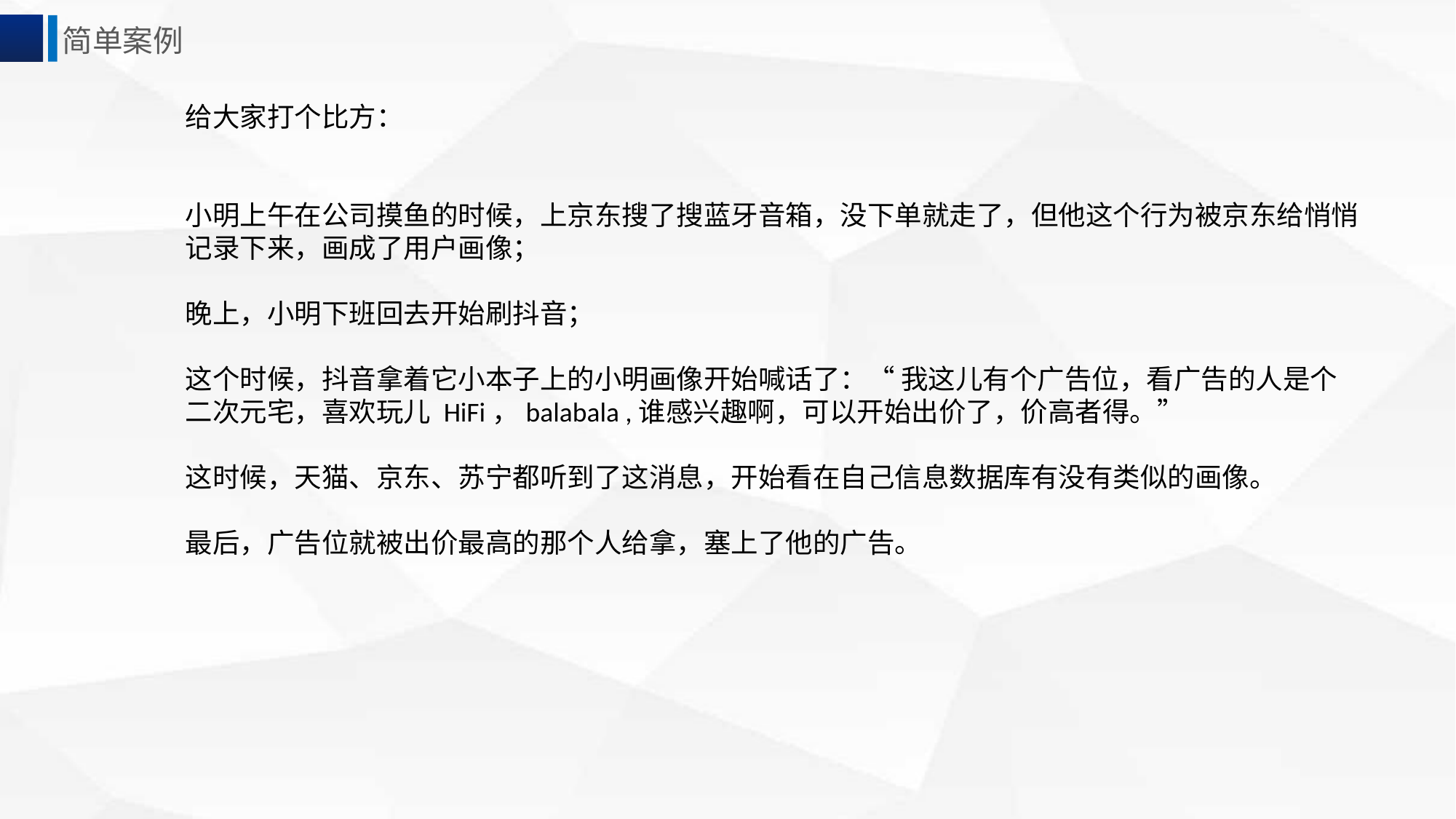

简单案例

给大家打个比方：

小明上午在公司摸鱼的时候，上京东搜了搜蓝牙音箱，没下单就走了，但他这个行为被京东给悄悄记录下来，画成了用户画像；
晚上，小明下班回去开始刷抖音；

这个时候，抖音拿着它小本子上的小明画像开始喊话了：“ 我这儿有个广告位，看广告的人是个二次元宅，喜欢玩儿 HiFi，balabala ,谁感兴趣啊，可以开始出价了，价高者得。”
这时候，天猫、京东、苏宁都听到了这消息，开始看在自己信息数据库有没有类似的画像。
最后，广告位就被出价最高的那个人给拿，塞上了他的广告。